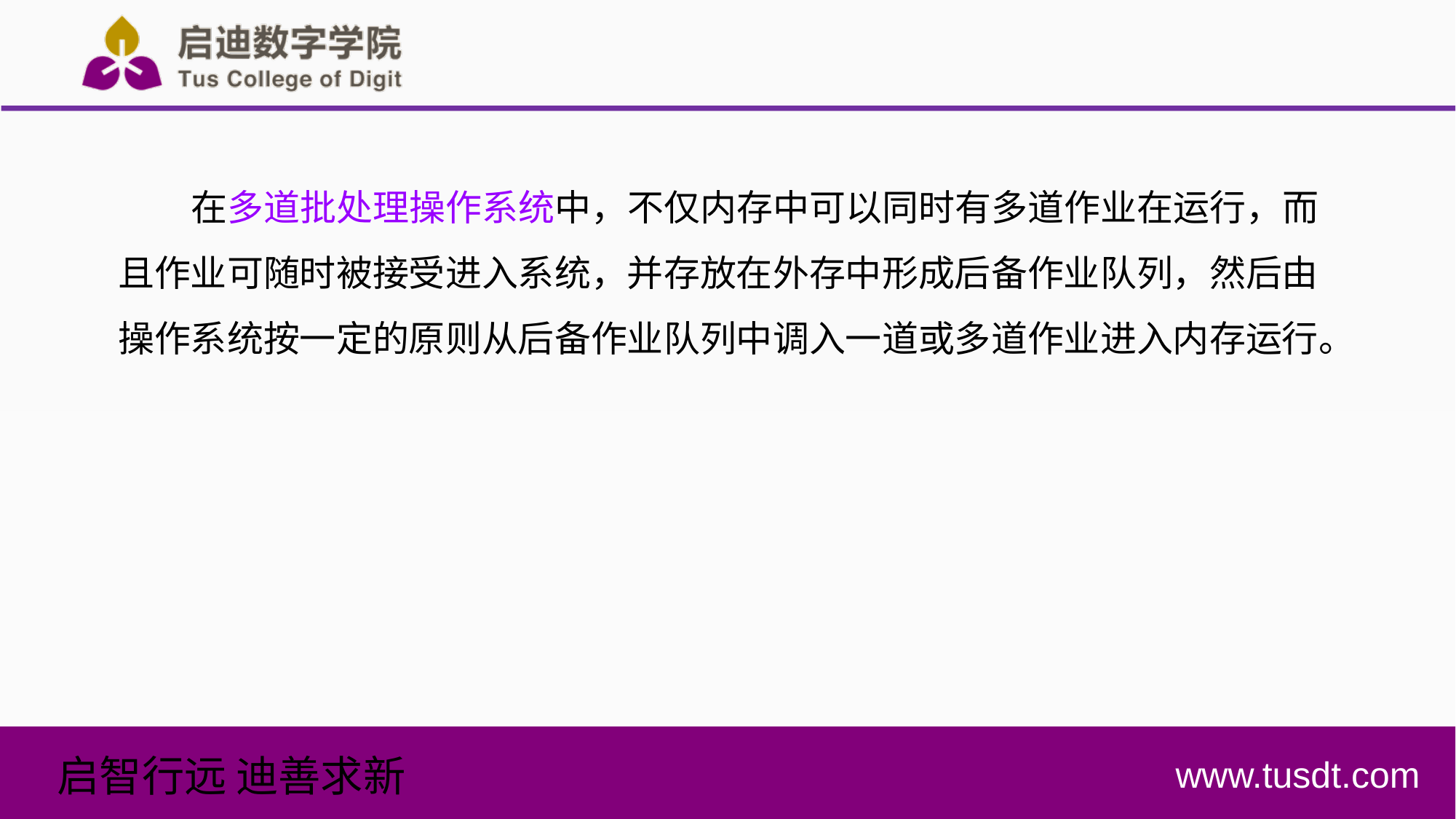

在多道批处理操作系统中，不仅内存中可以同时有多道作业在运行，而且作业可随时被接受进入系统，并存放在外存中形成后备作业队列，然后由操作系统按一定的原则从后备作业队列中调入一道或多道作业进入内存运行。